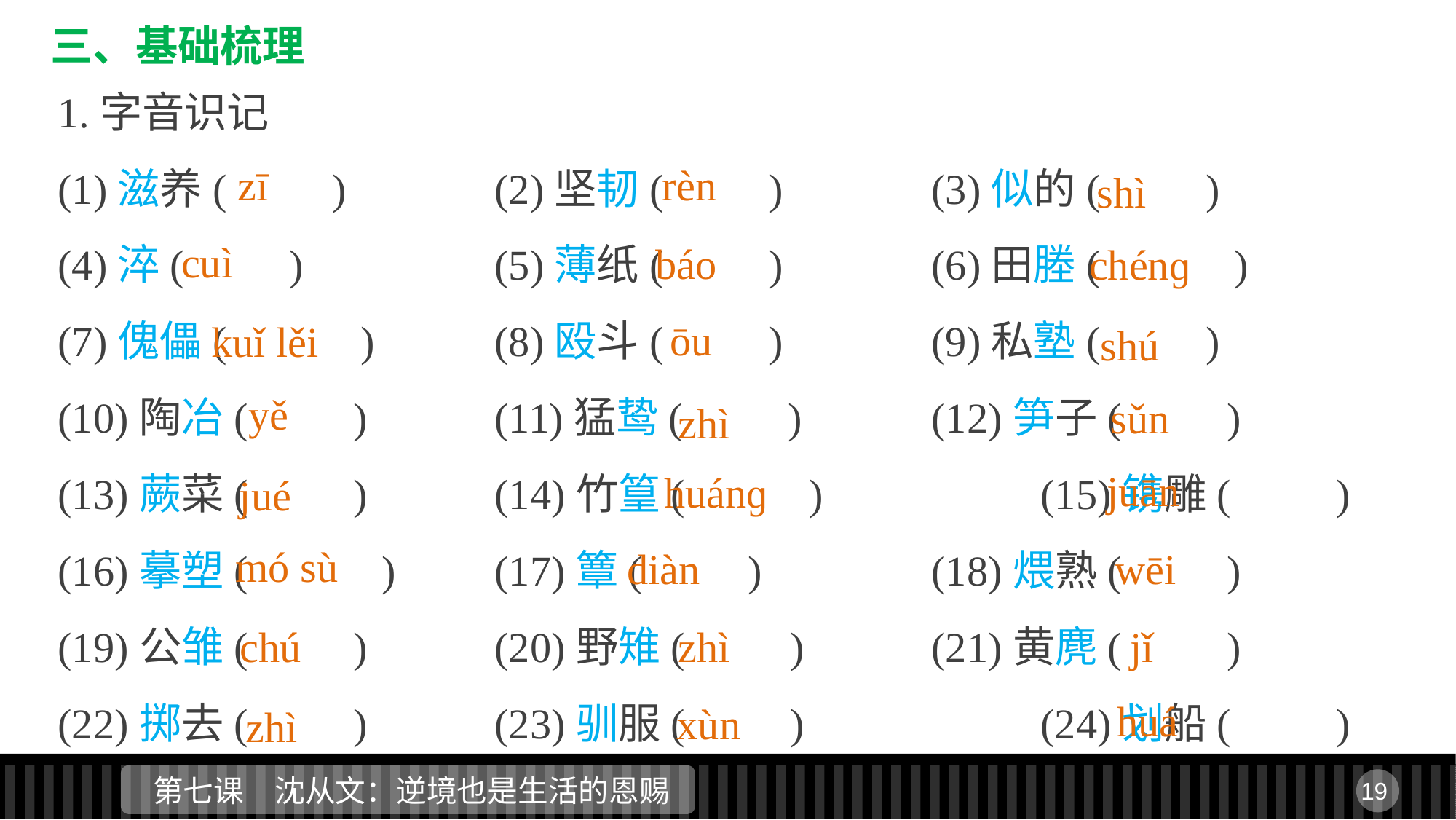

三、基础梳理
1.字音识记
(1)滋养(　　)		(2)坚韧(　　)		(3)似的(　　)
(4)淬(　　)		(5)薄纸(　　)  		(6)田塍(　　   )
(7)傀儡(　　   ) 		(8)殴斗(　　)		(9)私塾(　　)
(10)陶冶(　　)		(11)猛鸷(　　)		(12)笋子(　　)
(13)蕨菜(　　)		(14)竹篁(　　  )		(15)镌雕(　　)
(16)摹塑(　　   )	(17)簟(　　)		(18)煨熟(　　)
(19)公雏(　　)		(20)野雉(　　)		(21)黄麂(　　)
(22)掷去(　　)		(23)驯服(　　)  		(24)划船(　　)
zī
rèn
shì
cuì
báo
chénɡ
ōu
kuǐ lěi
shú
yě
sǔn
zhì
juān
huánɡ
jué
mó sù
diàn
wēi
chú
zhì
jǐ
huá
xùn
zhì